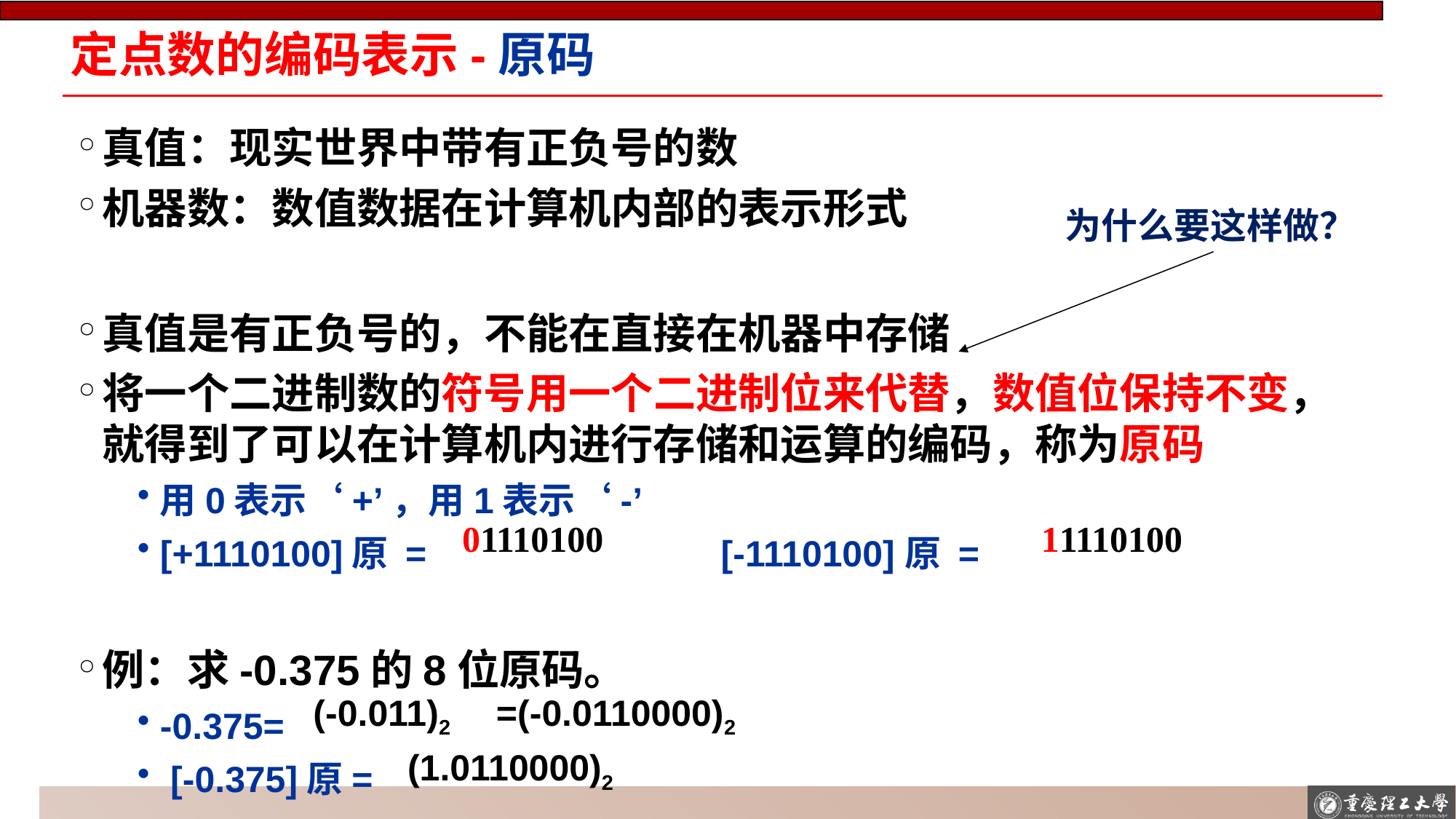

# 定点数的编码表示-原码
真值：现实世界中带有正负号的数
机器数：数值数据在计算机内部的表示形式

真值是有正负号的，不能在直接在机器中存储
将一个二进制数的符号用一个二进制位来代替，数值位保持不变，就得到了可以在计算机内进行存储和运算的编码，称为原码
用0表示‘+’，用1表示‘-’
[+1110100]原 =                             [-1110100]原 =

例：求-0.375的8位原码。
-0.375=
 [-0.375]原=
为什么要这样做？
01110100
11110100
(-0.011)2
=(-0.0110000)2
(1.0110000)2